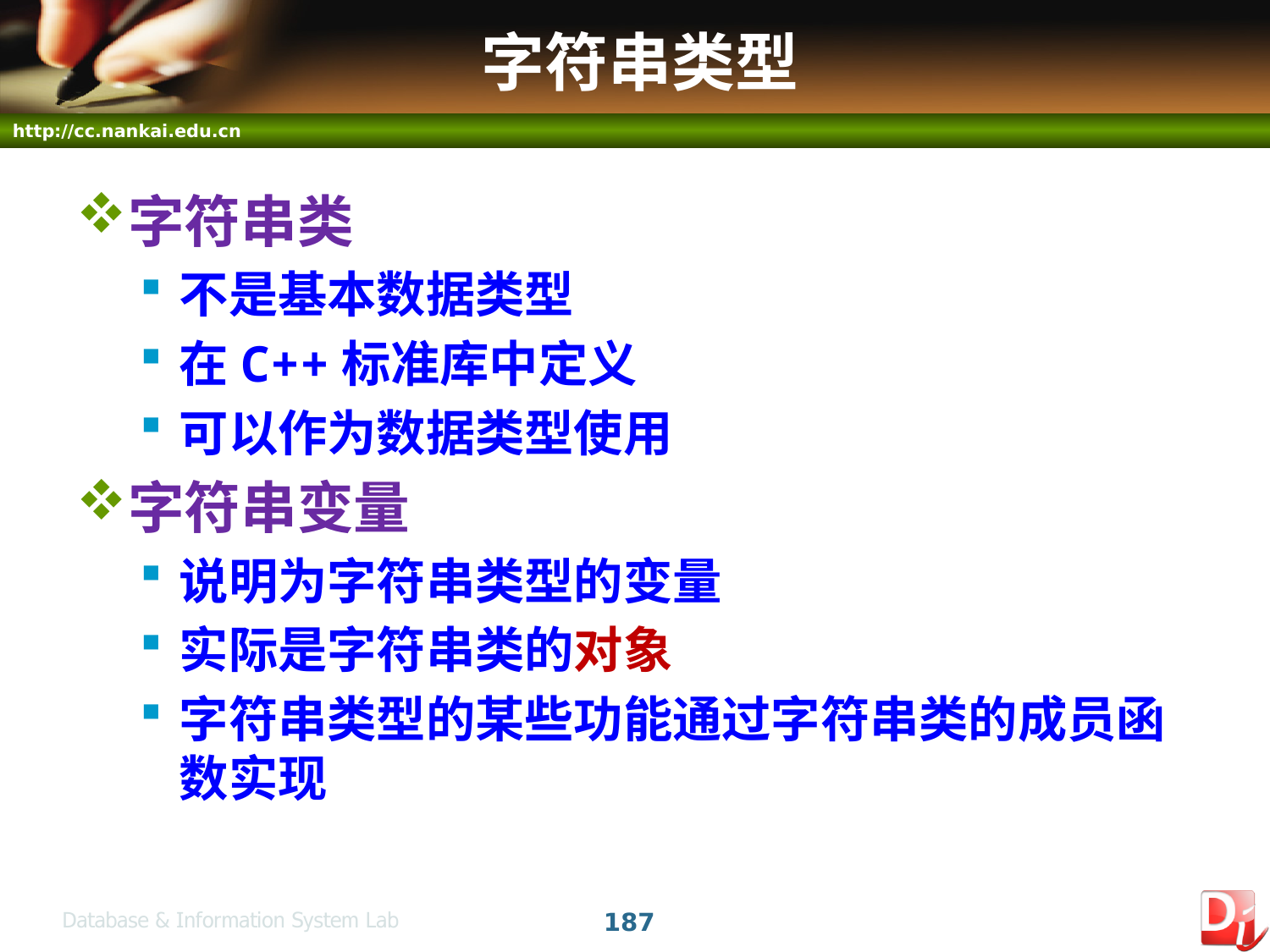

# 字符串类型
字符串类
不是基本数据类型
在C++标准库中定义
可以作为数据类型使用
字符串变量
说明为字符串类型的变量
实际是字符串类的对象
字符串类型的某些功能通过字符串类的成员函数实现
187
Database & Information System Lab